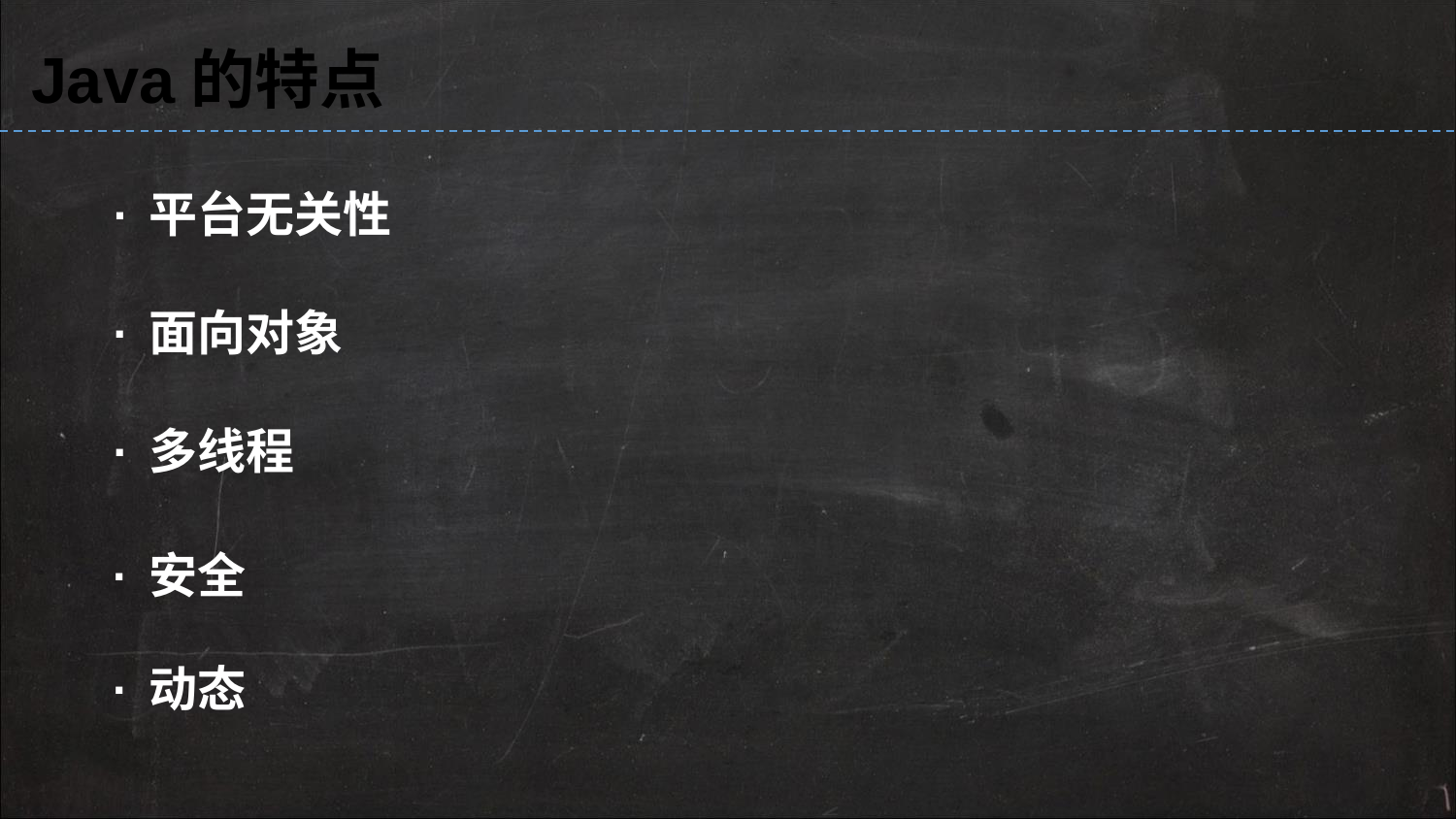

Java的特点
∙ 平台无关性
∙ 面向对象
∙ 多线程
∙ 安全
∙ 动态